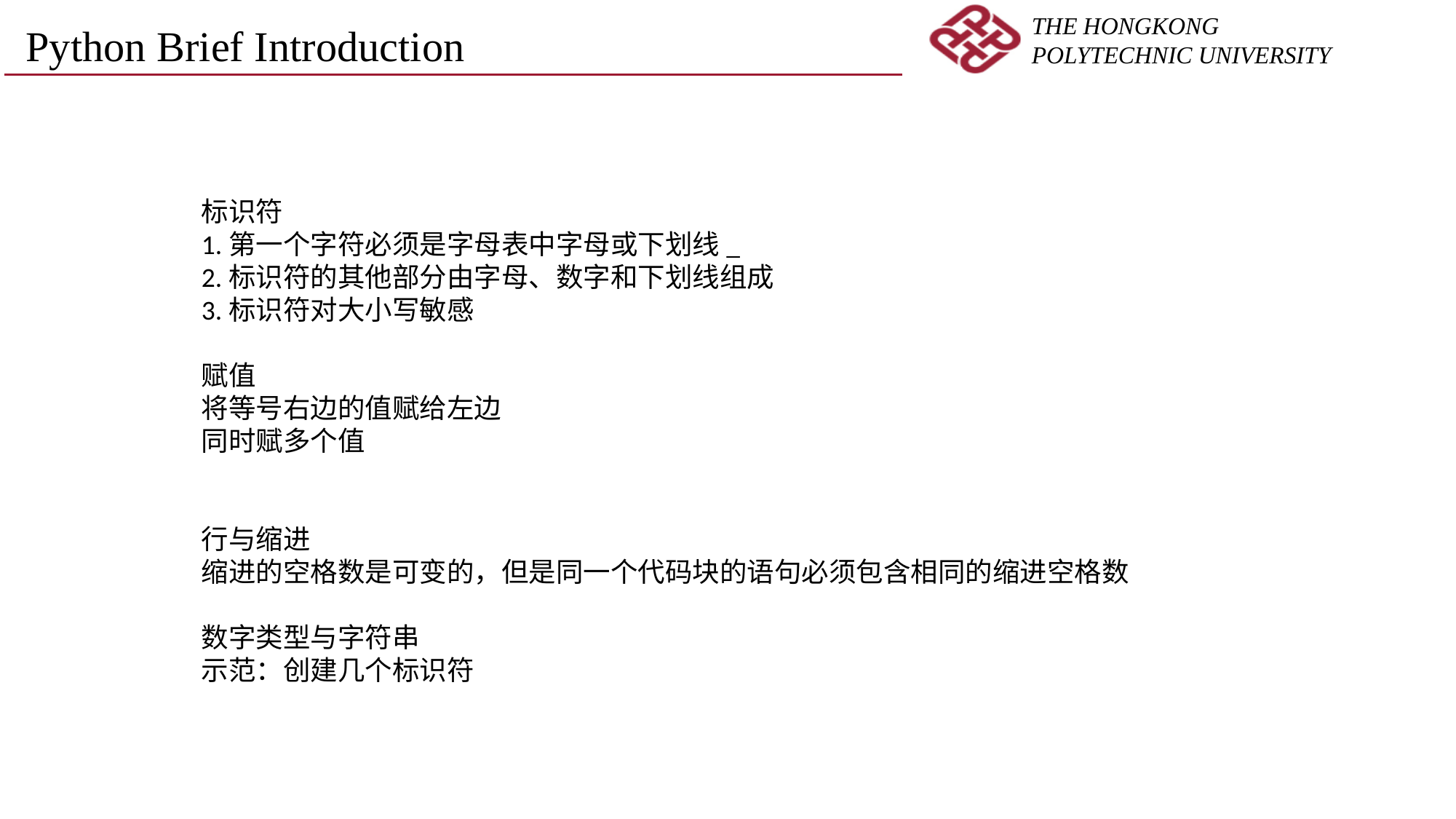

Python Brief Introduction
标识符
1.第一个字符必须是字母表中字母或下划线_
2.标识符的其他部分由字母、数字和下划线组成
3.标识符对大小写敏感

赋值
将等号右边的值赋给左边
同时赋多个值

行与缩进
缩进的空格数是可变的，但是同一个代码块的语句必须包含相同的缩进空格数

数字类型与字符串
示范：创建几个标识符